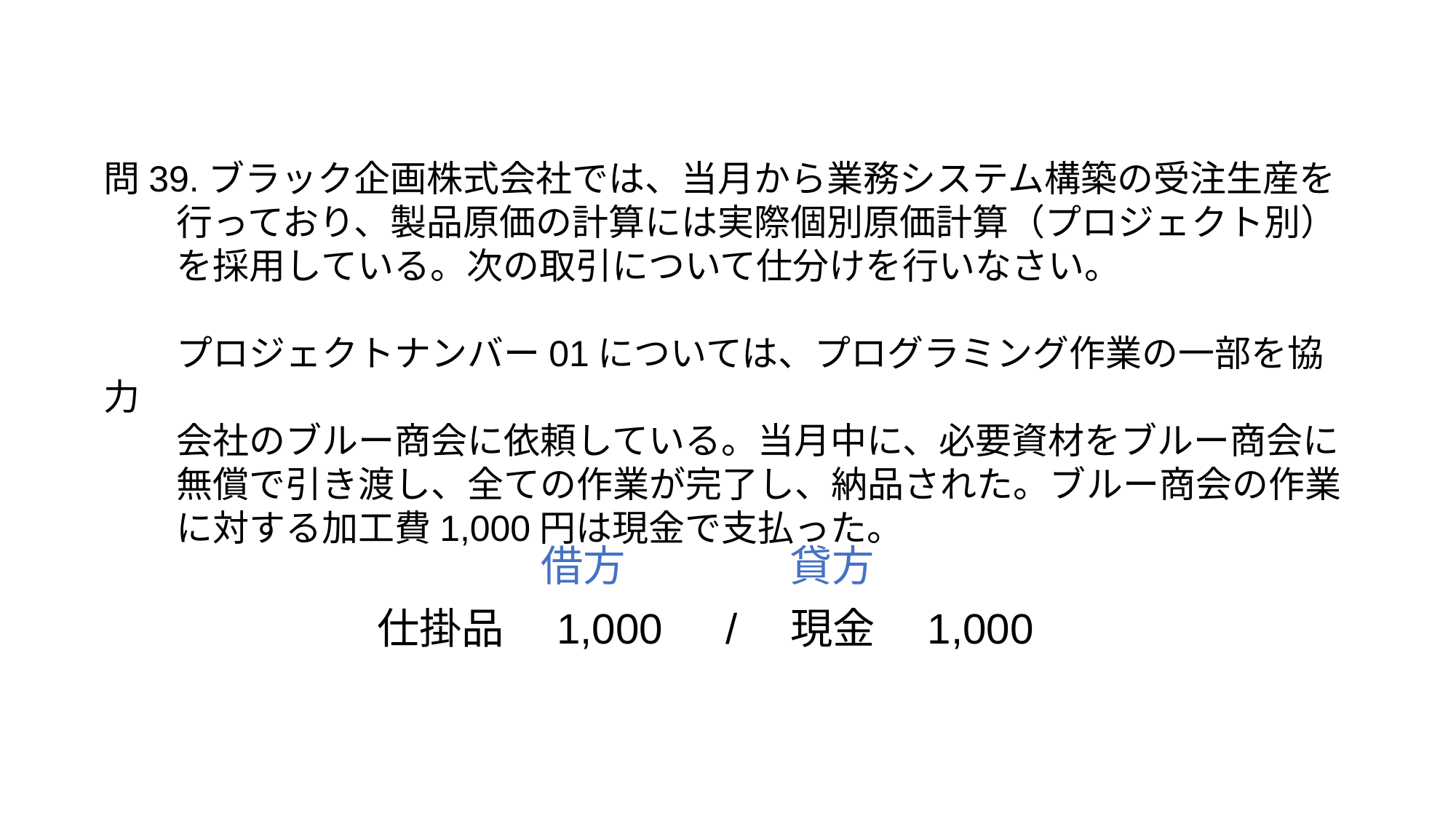

問39.ブラック企画株式会社では、当月から業務システム構築の受注生産を
　　行っており、製品原価の計算には実際個別原価計算（プロジェクト別）
　　を採用している。次の取引について仕分けを行いなさい。

　　プロジェクトナンバー01については、プログラミング作業の一部を協力
　　会社のブルー商会に依頼している。当月中に、必要資材をブルー商会に
　　無償で引き渡し、全ての作業が完了し、納品された。ブルー商会の作業
　　に対する加工費1,000円は現金で支払った。
借方
貸方
仕掛品　1,000　/　現金　1,000